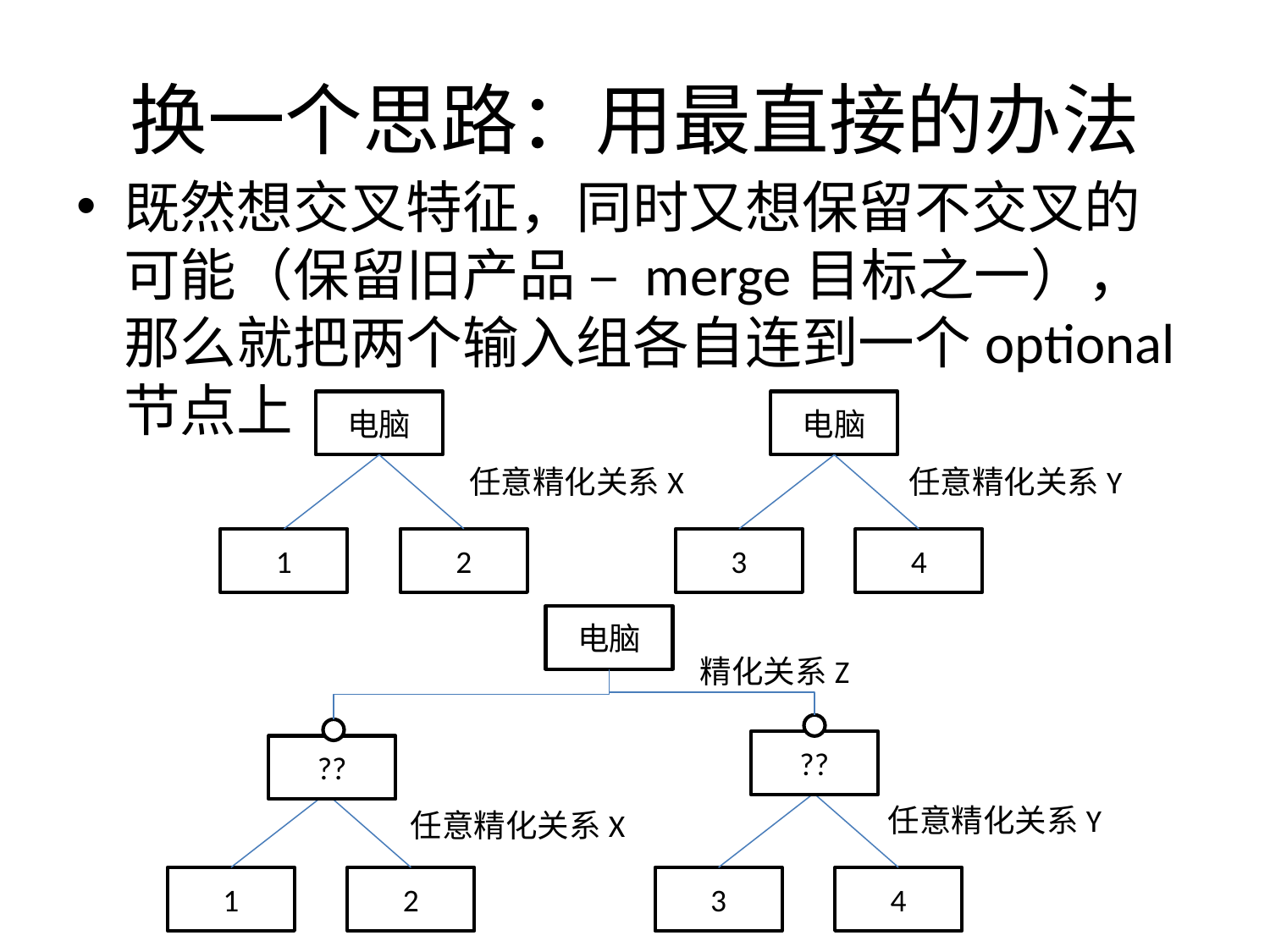

# 换一个思路：用最直接的办法
既然想交叉特征，同时又想保留不交叉的可能（保留旧产品 – merge目标之一），那么就把两个输入组各自连到一个optional节点上
电脑
电脑
任意精化关系X
任意精化关系Y
1
2
3
4
电脑
精化关系Z

??
??
任意精化关系Y
任意精化关系X
1
2
3
4